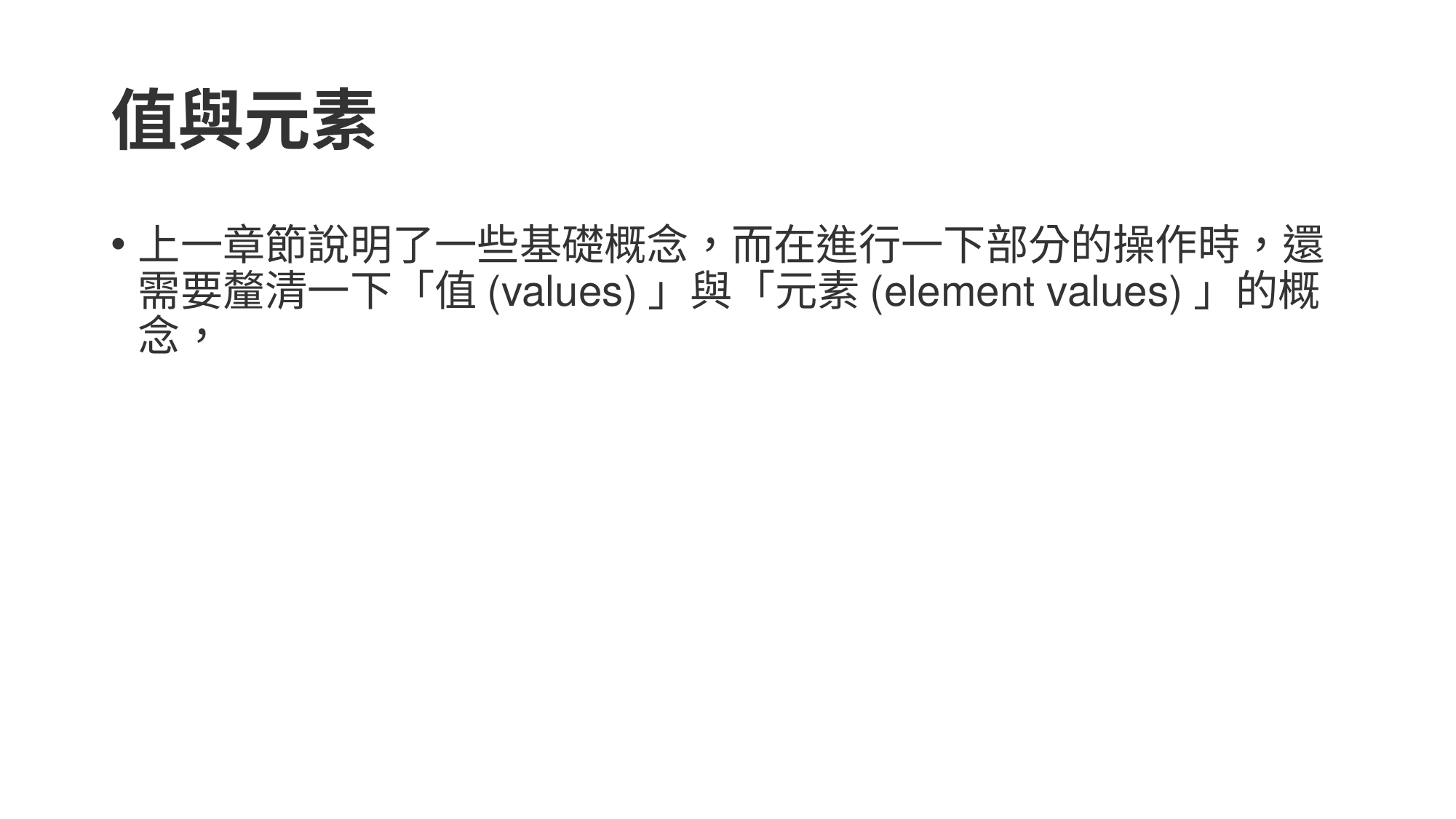

# 值與元素
上一章節說明了一些基礎概念，而在進行一下部分的操作時，還需要釐清一下「值(values)」與「元素(element values)」的概念，